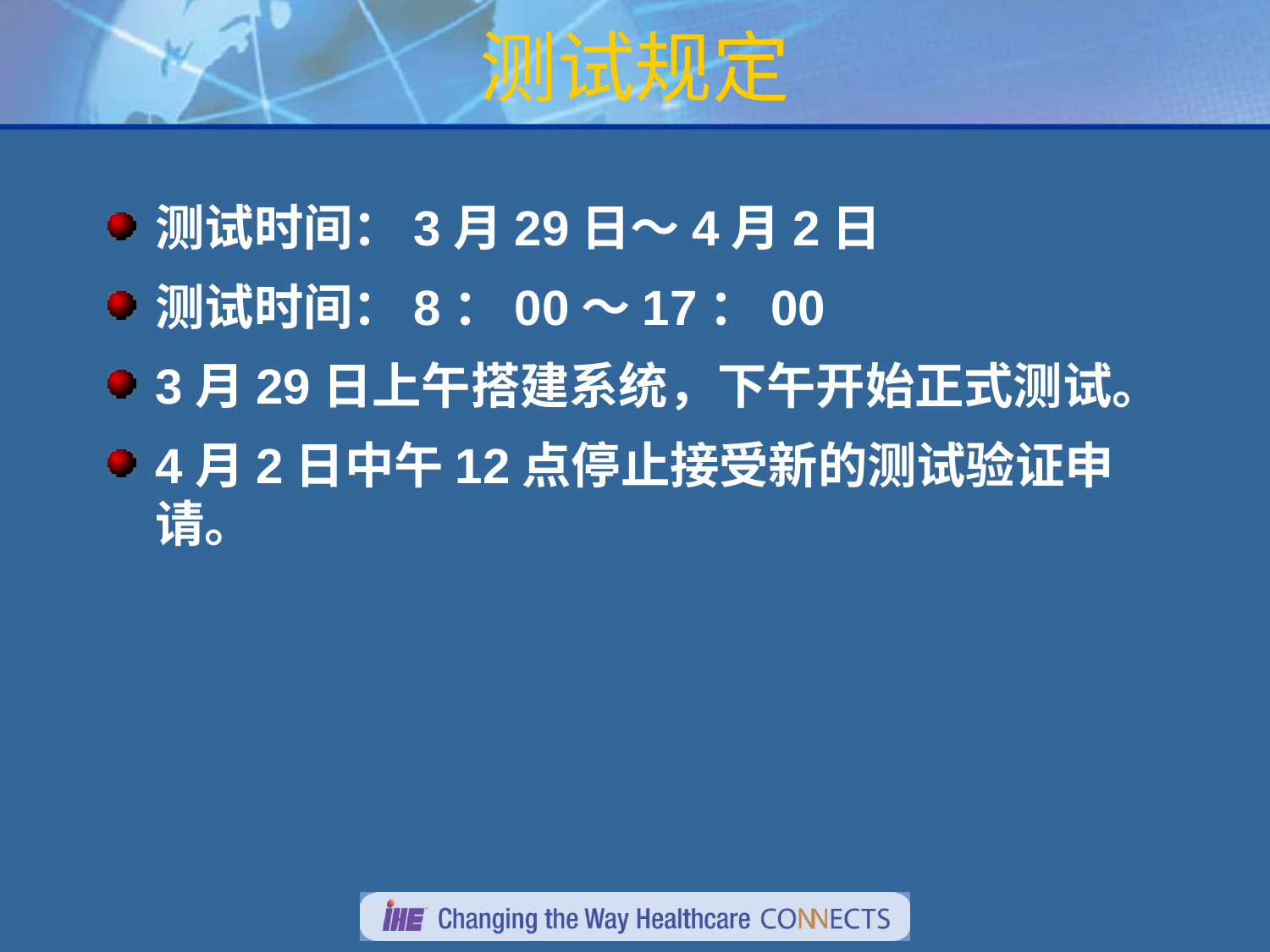

# 测试规定
测试时间：3月29日～4月2日
测试时间：8：00～17：00
3月29日上午搭建系统，下午开始正式测试。
4月2日中午12点停止接受新的测试验证申请。